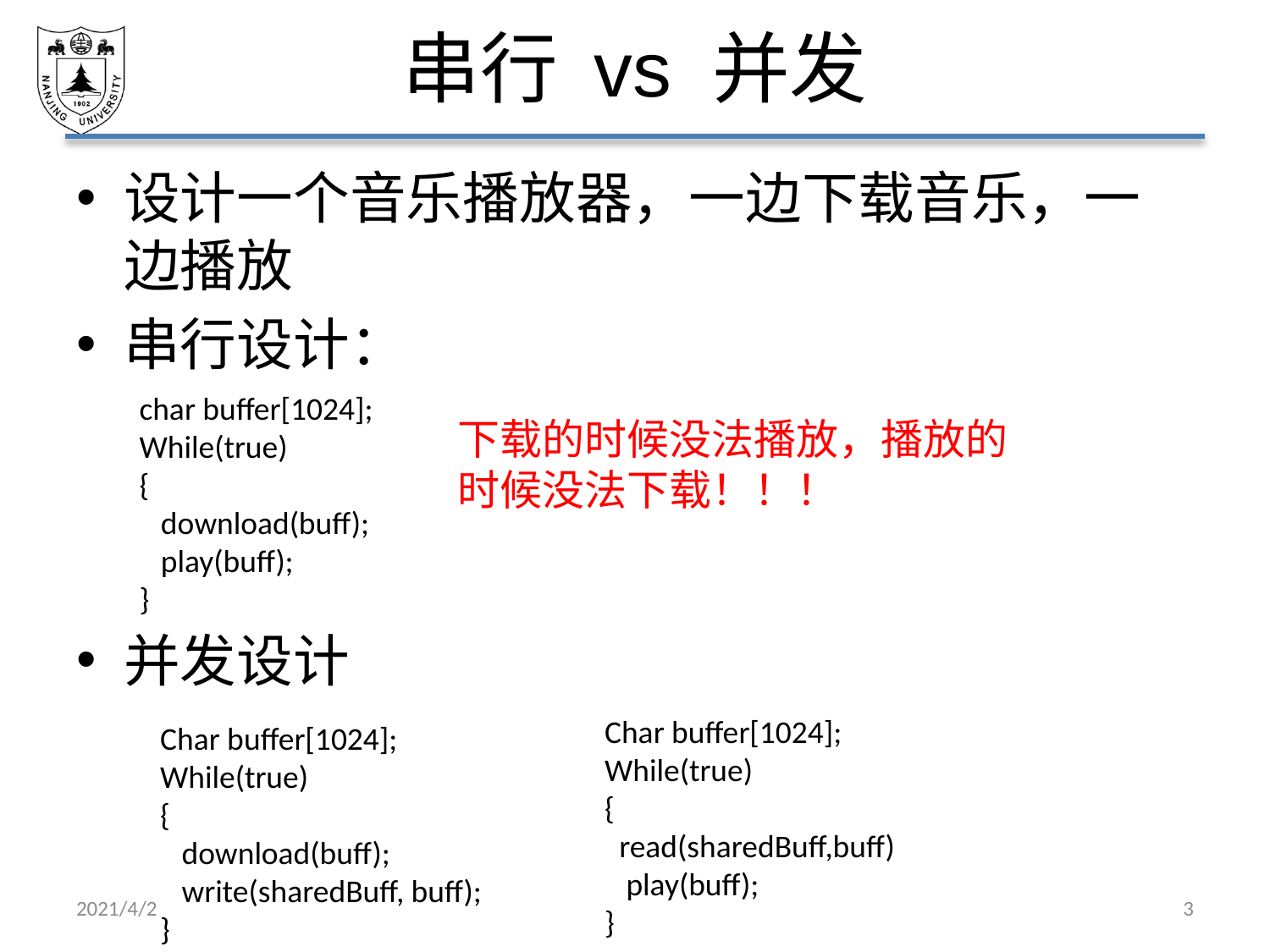

# 串行 vs 并发
设计一个音乐播放器，一边下载音乐，一边播放
串行设计：

并发设计
char buffer[1024];
While(true)
{
   download(buff);
   play(buff);
}
下载的时候没法播放，播放的时候没法下载！！！
Char buffer[1024];
While(true)
{
  read(sharedBuff,buff)
   play(buff);
}
Char buffer[1024];
While(true)
{
   download(buff);
   write(sharedBuff, buff);
}
2021/4/2
3